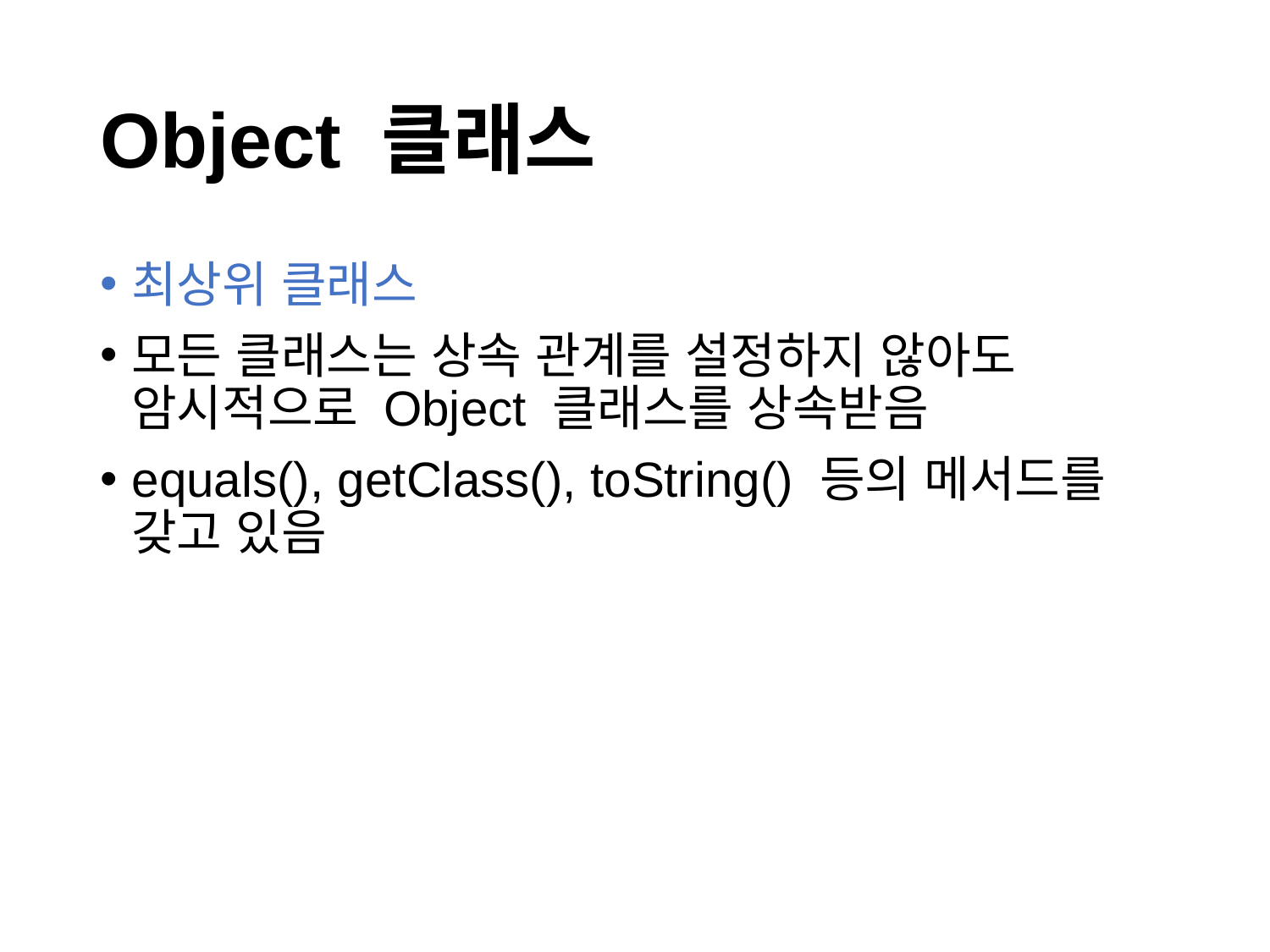

# Object 클래스
최상위 클래스
모든 클래스는 상속 관계를 설정하지 않아도 암시적으로 Object 클래스를 상속받음
equals(), getClass(), toString() 등의 메서드를 갖고 있음